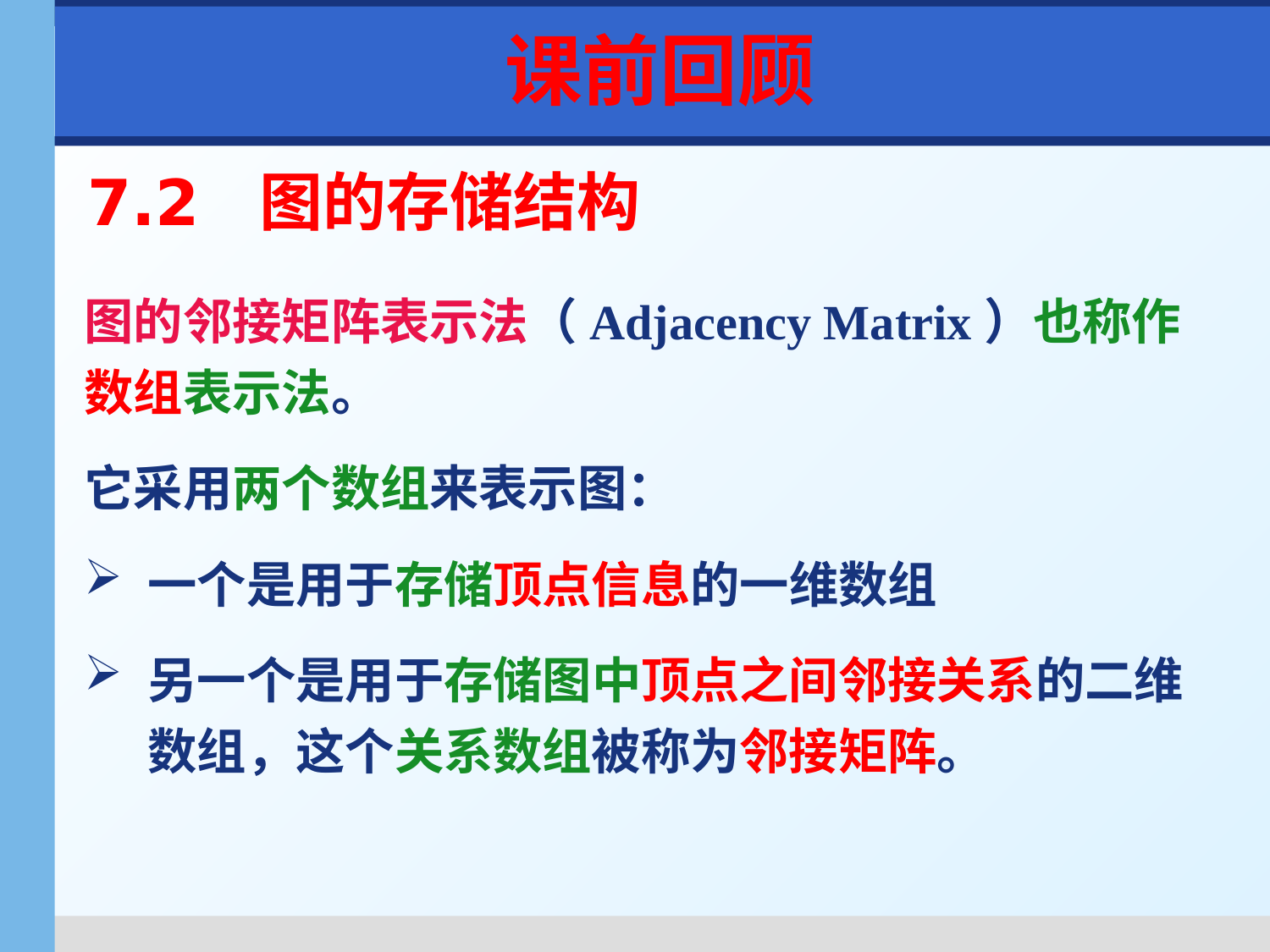

课前回顾
7.2  图的存储结构
图的邻接矩阵表示法（Adjacency Matrix）也称作数组表示法。
它采用两个数组来表示图：
一个是用于存储顶点信息的一维数组
另一个是用于存储图中顶点之间邻接关系的二维数组，这个关系数组被称为邻接矩阵。